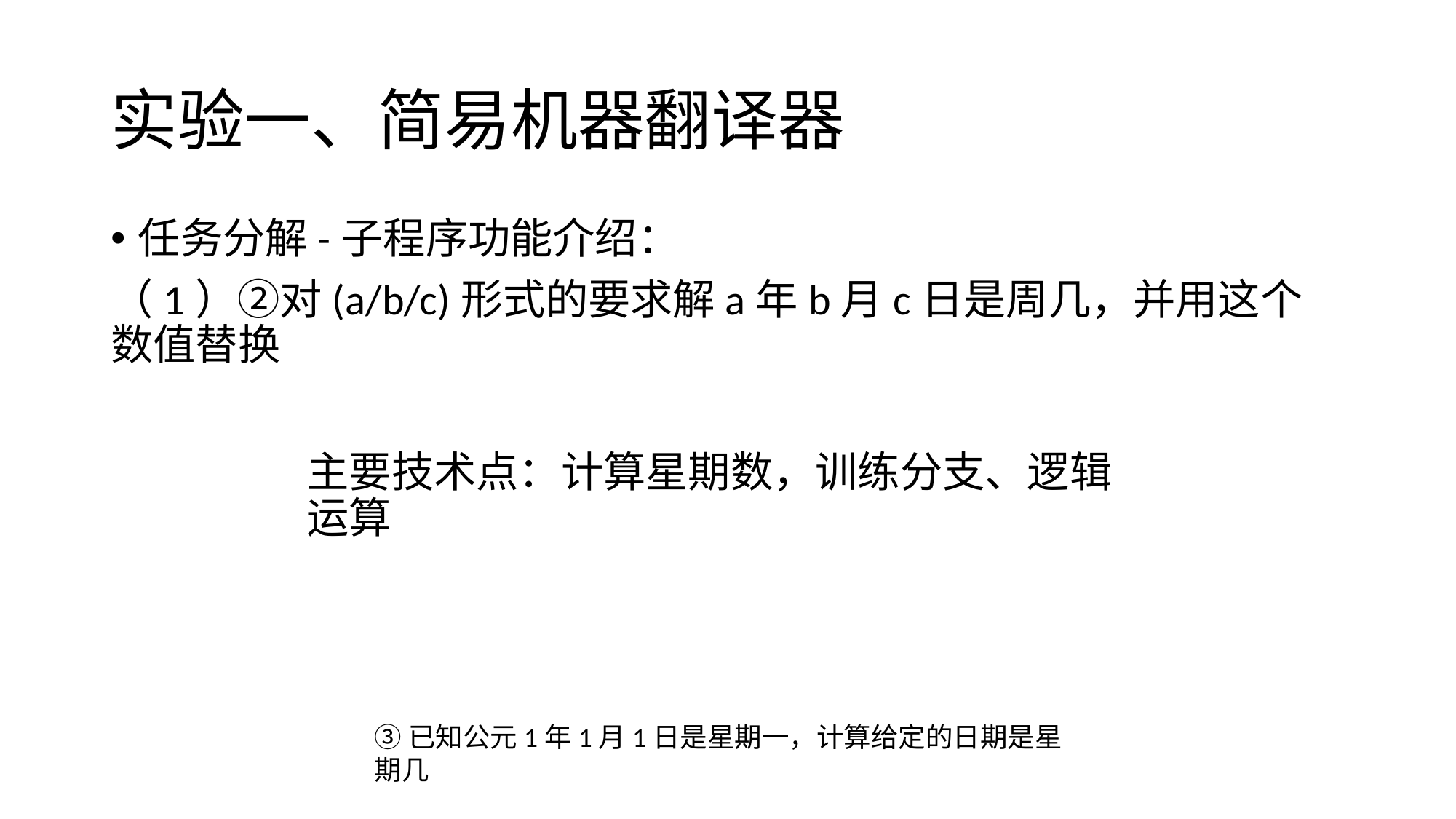

# 实验一、简易机器翻译器
任务分解-子程序功能介绍：
（1）②对(a/b/c)形式的要求解a年b月c日是周几，并用这个数值替换
主要技术点：计算星期数，训练分支、逻辑运算
③已知公元1年1月1日是星期一，计算给定的日期是星期几